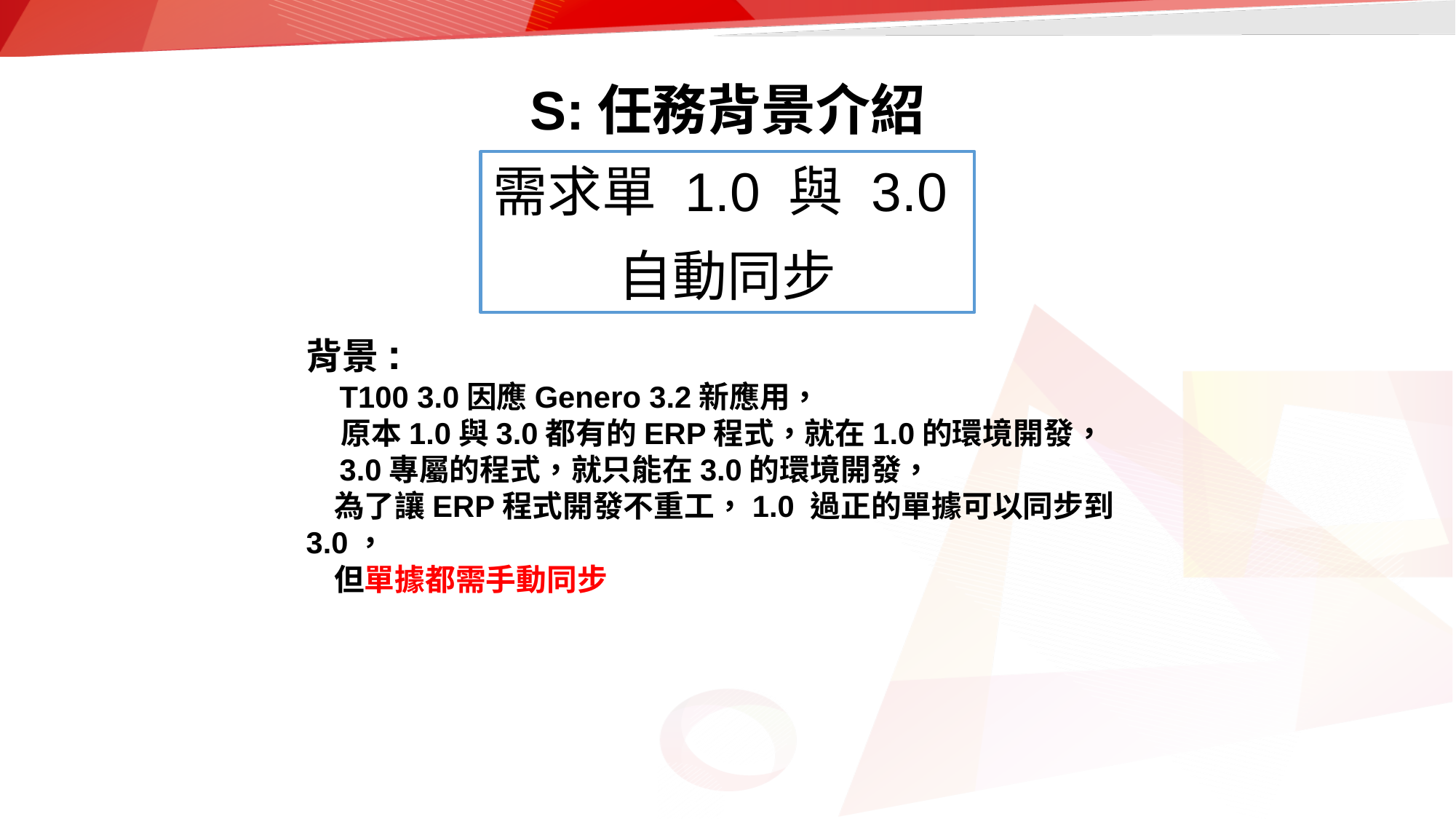

# S:任務背景介紹
需求單 1.0 與 3.0
自動同步

背景:
    T100 3.0因應Genero 3.2新應用，
    原本1.0與3.0都有的ERP程式，就在1.0的環境開發，
    3.0專屬的程式，就只能在3.0的環境開發，
   為了讓ERP程式開發不重工，1.0 過正的單據可以同步到 3.0，
   但單據都需手動同步